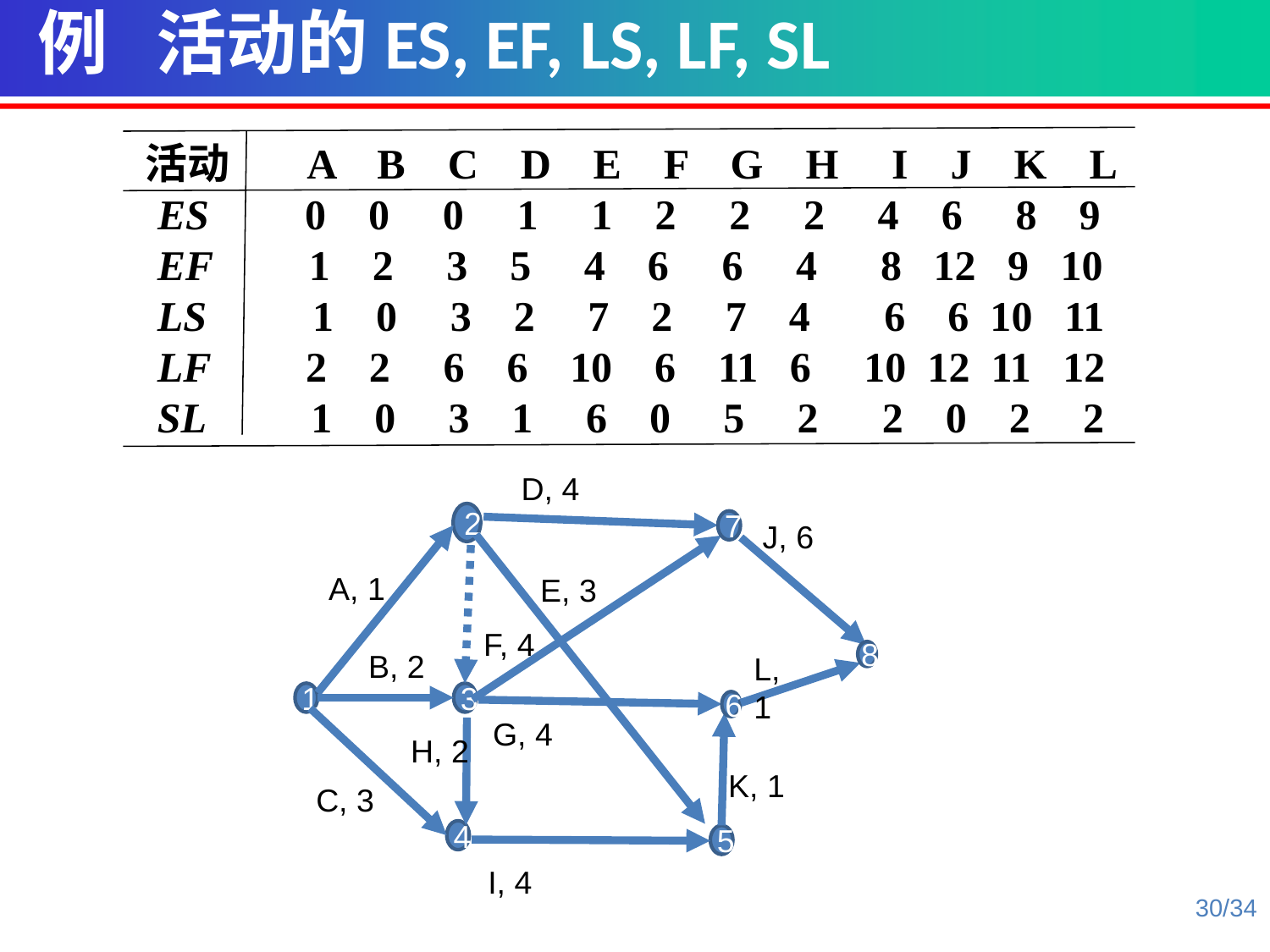

例   活动的ES, EF, LS, LF, SL
 活动       A    B    C    D    E    F    G    H     I    J    K    L
   ES         0    0     0     1     1    2     2     2     4    6     8    9
   EF         1    2     3    5     4    6     6     4      8   12   9   10
   LS          1    0     3    2     7    2     7    4       6    6  10   11
   LF         2    2     6    6    10    6    11   6     10  12  11   12
   SL          1    0     3    1     6    0     5     2      2    0    2     2
D, 4
2
7
J, 6
A, 1
E, 3
F, 4
B, 2
8
L, 1
1
3
6
G, 4
H, 2
K, 1
C, 3
4
5
I, 4
30/34